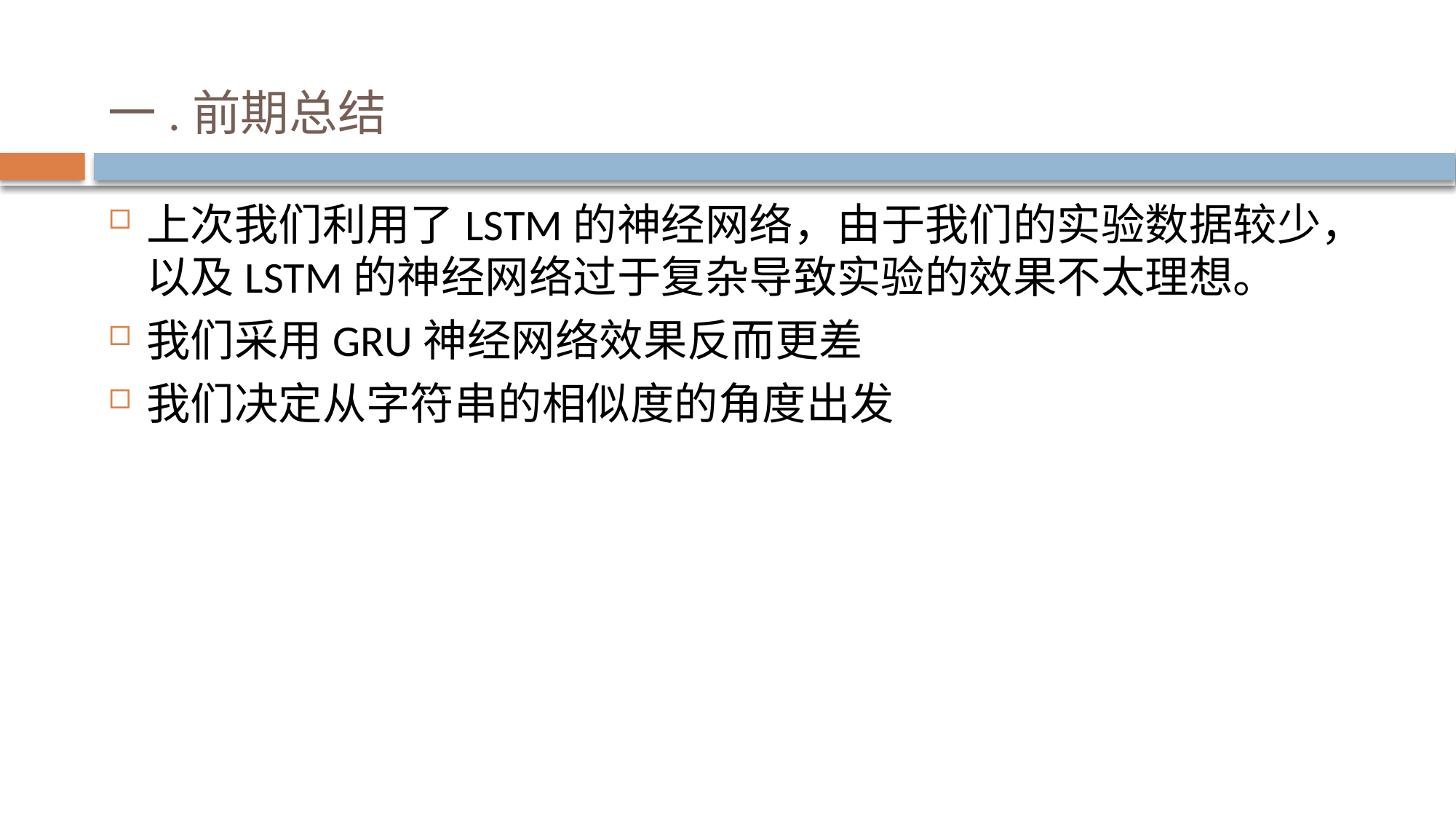

# 一.前期总结
上次我们利用了LSTM的神经网络，由于我们的实验数据较少，以及LSTM的神经网络过于复杂导致实验的效果不太理想。
我们采用GRU神经网络效果反而更差
我们决定从字符串的相似度的角度出发